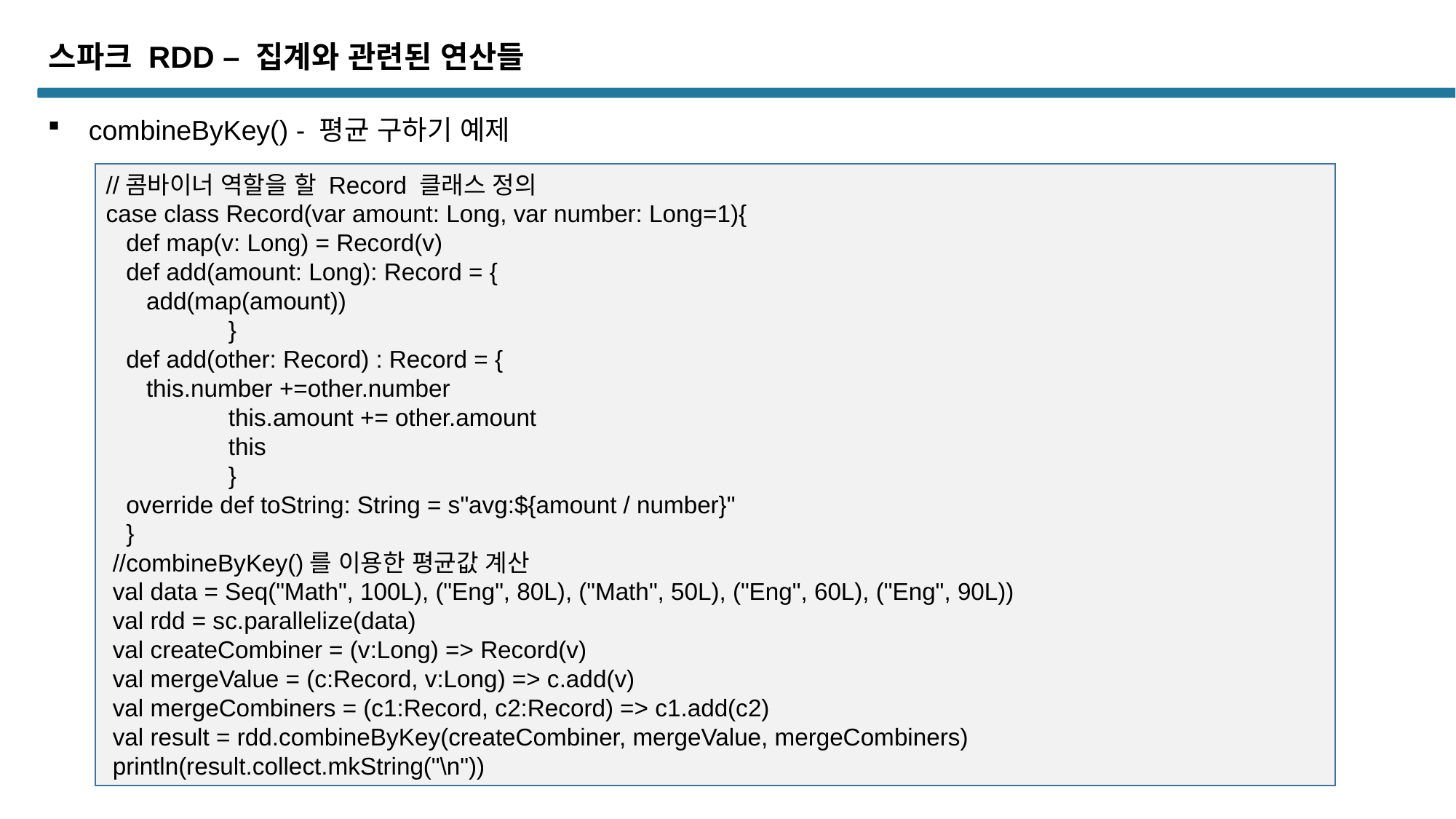

스파크 RDD – 집계와 관련된 연산들
combineByKey() - 평균 구하기 예제
//콤바이너 역할을 할 Record 클래스 정의
case class Record(var amount: Long, var number: Long=1){
   def map(v: Long) = Record(v)
   def add(amount: Long): Record = {
      add(map(amount))
	  }
   def add(other: Record) : Record = {
      this.number +=other.number
	  this.amount += other.amount
	  this
	  }
   override def toString: String = s"avg:${amount / number}"
   }
 //combineByKey()를 이용한 평균값 계산
 val data = Seq("Math", 100L), ("Eng", 80L), ("Math", 50L), ("Eng", 60L), ("Eng", 90L))
 val rdd = sc.parallelize(data)
 val createCombiner = (v:Long) => Record(v)
 val mergeValue = (c:Record, v:Long) => c.add(v)
 val mergeCombiners = (c1:Record, c2:Record) => c1.add(c2)
 val result = rdd.combineByKey(createCombiner, mergeValue, mergeCombiners)
 println(result.collect.mkString("\n"))